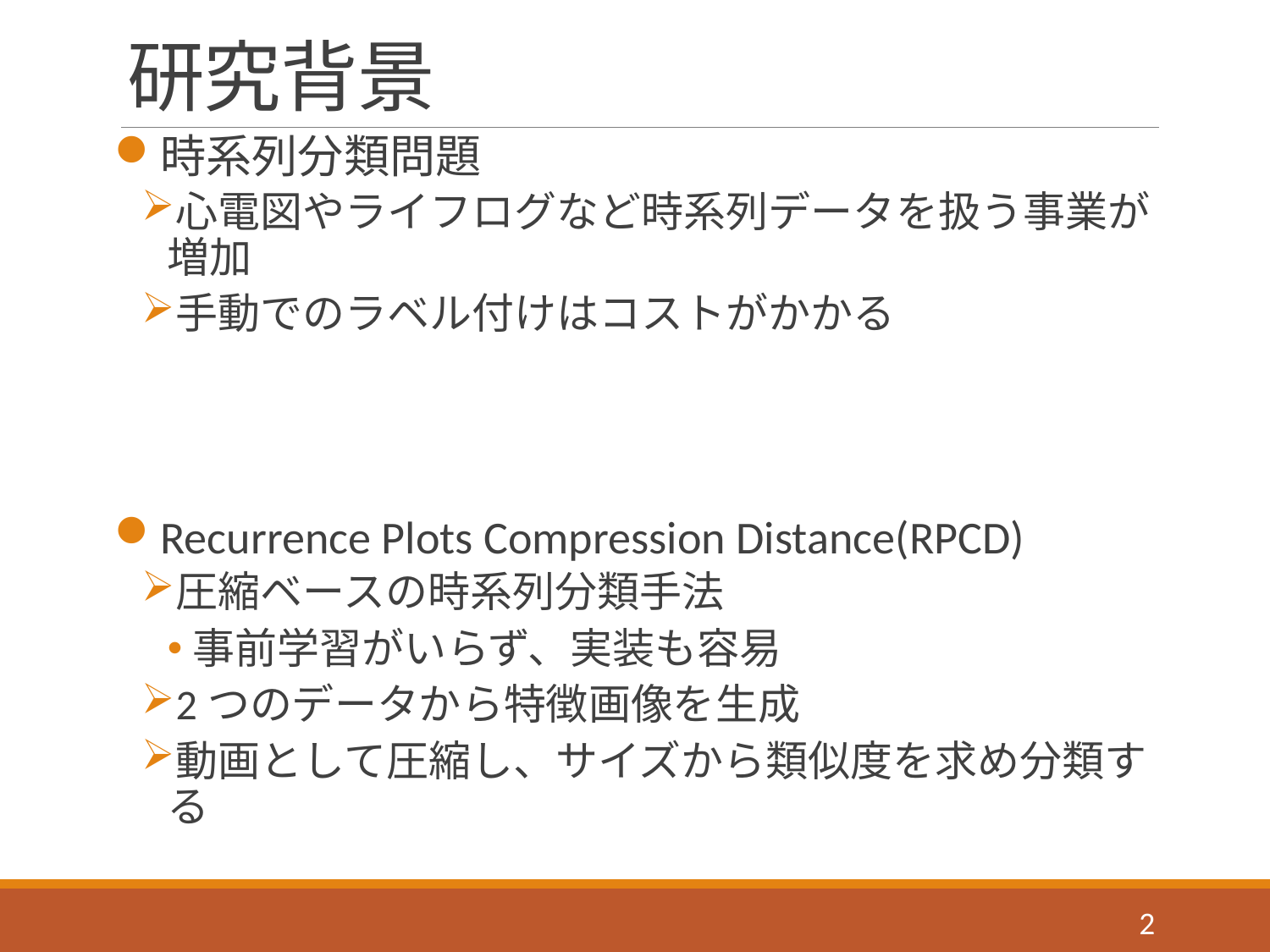

# 研究背景
時系列分類問題
心電図やライフログなど時系列データを扱う事業が増加
手動でのラベル付けはコストがかかる

Recurrence Plots Compression Distance(RPCD)
圧縮ベースの時系列分類手法
事前学習がいらず、実装も容易
2つのデータから特徴画像を生成
動画として圧縮し、サイズから類似度を求め分類する

2